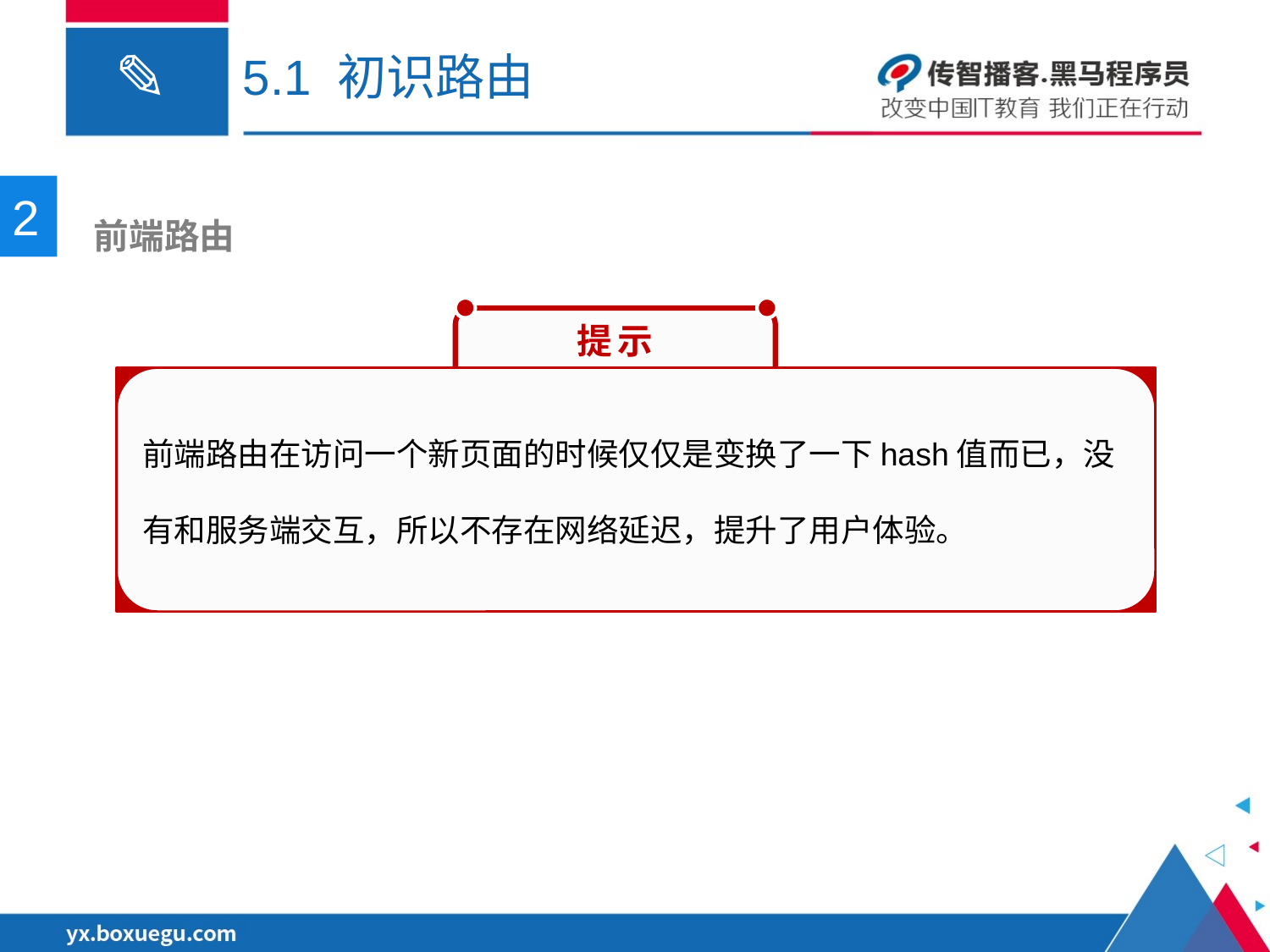

# 5.1 初识路由

2
  前端路由

　提示

前端路由在访问一个新页面的时候仅仅是变换了一下hash值而已，没有和服务端交互，所以不存在网络延迟，提升了用户体验。